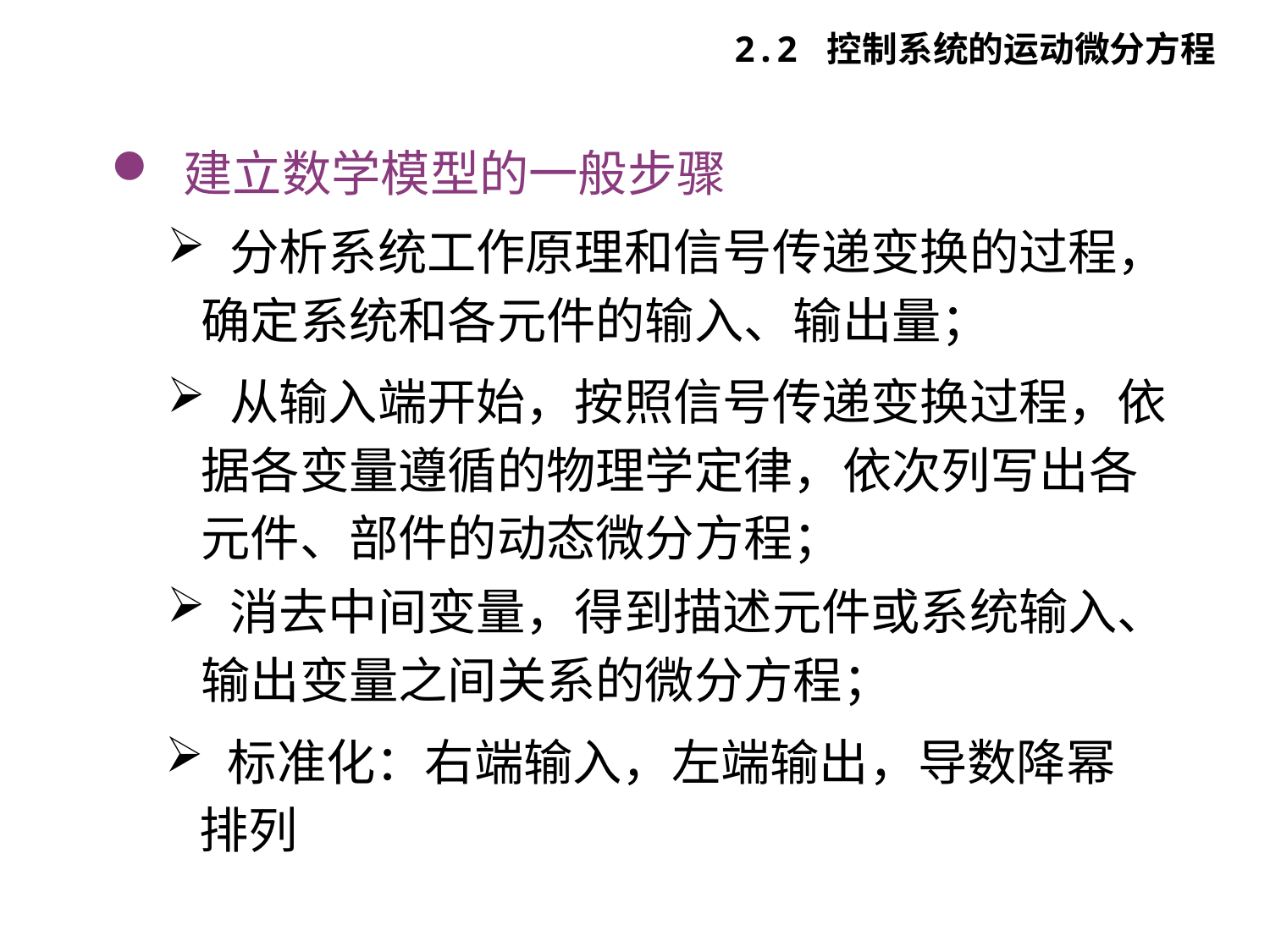

2.2 控制系统的运动微分方程
 建立数学模型的一般步骤
 分析系统工作原理和信号传递变换的过程，
  确定系统和各元件的输入、输出量；
 从输入端开始，按照信号传递变换过程，依
  据各变量遵循的物理学定律，依次列写出各
  元件、部件的动态微分方程；
 消去中间变量，得到描述元件或系统输入、
  输出变量之间关系的微分方程；
 标准化：右端输入，左端输出，导数降幂
  排列
192
24